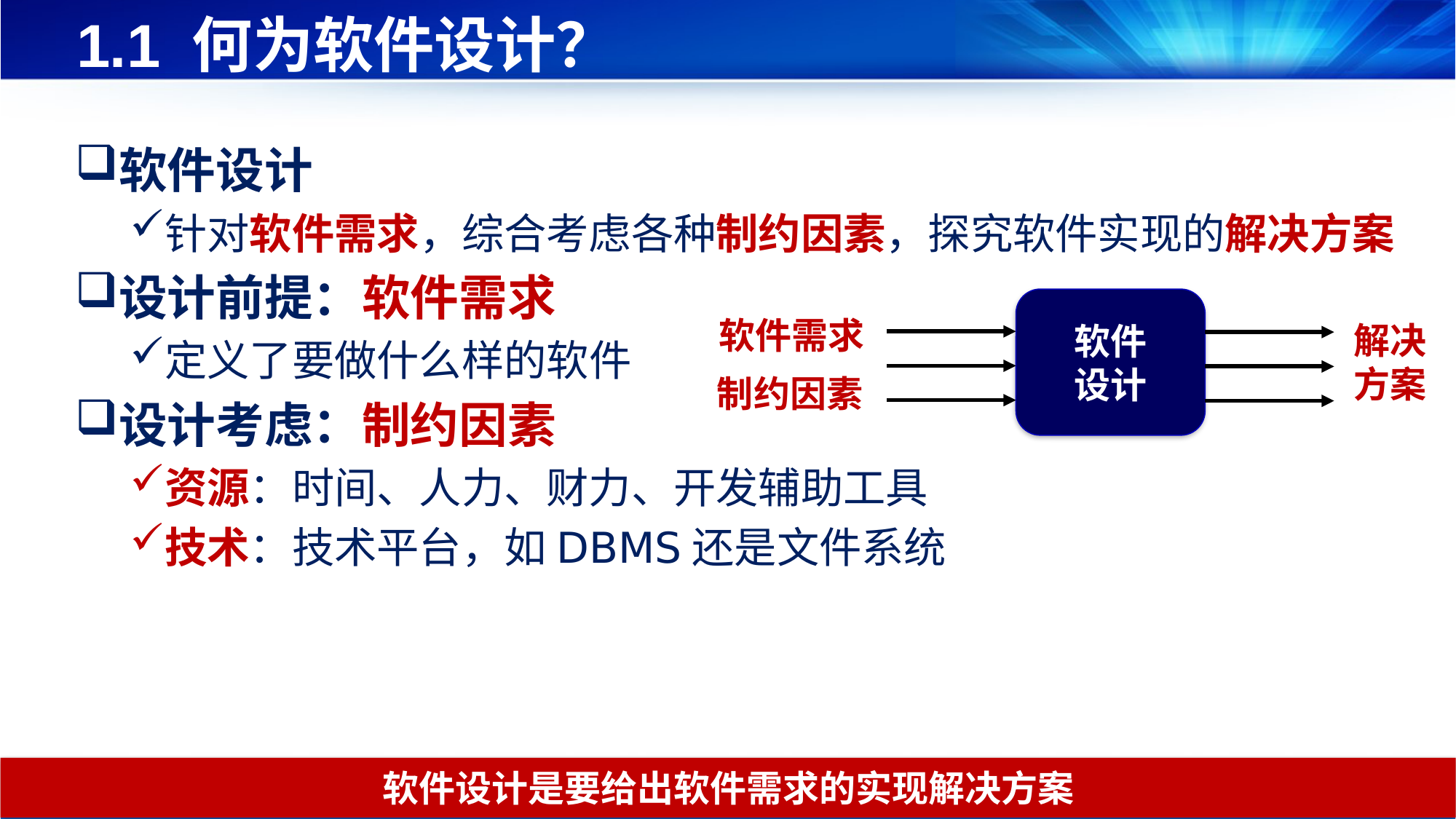

# 1.1 何为软件设计？
软件设计
针对软件需求，综合考虑各种制约因素，探究软件实现的解决方案
设计前提：软件需求
定义了要做什么样的软件
设计考虑：制约因素
资源：时间、人力、财力、开发辅助工具
技术：技术平台，如DBMS还是文件系统

软件
设计
软件需求
解决
方案
制约因素
软件设计是要给出软件需求的实现解决方案